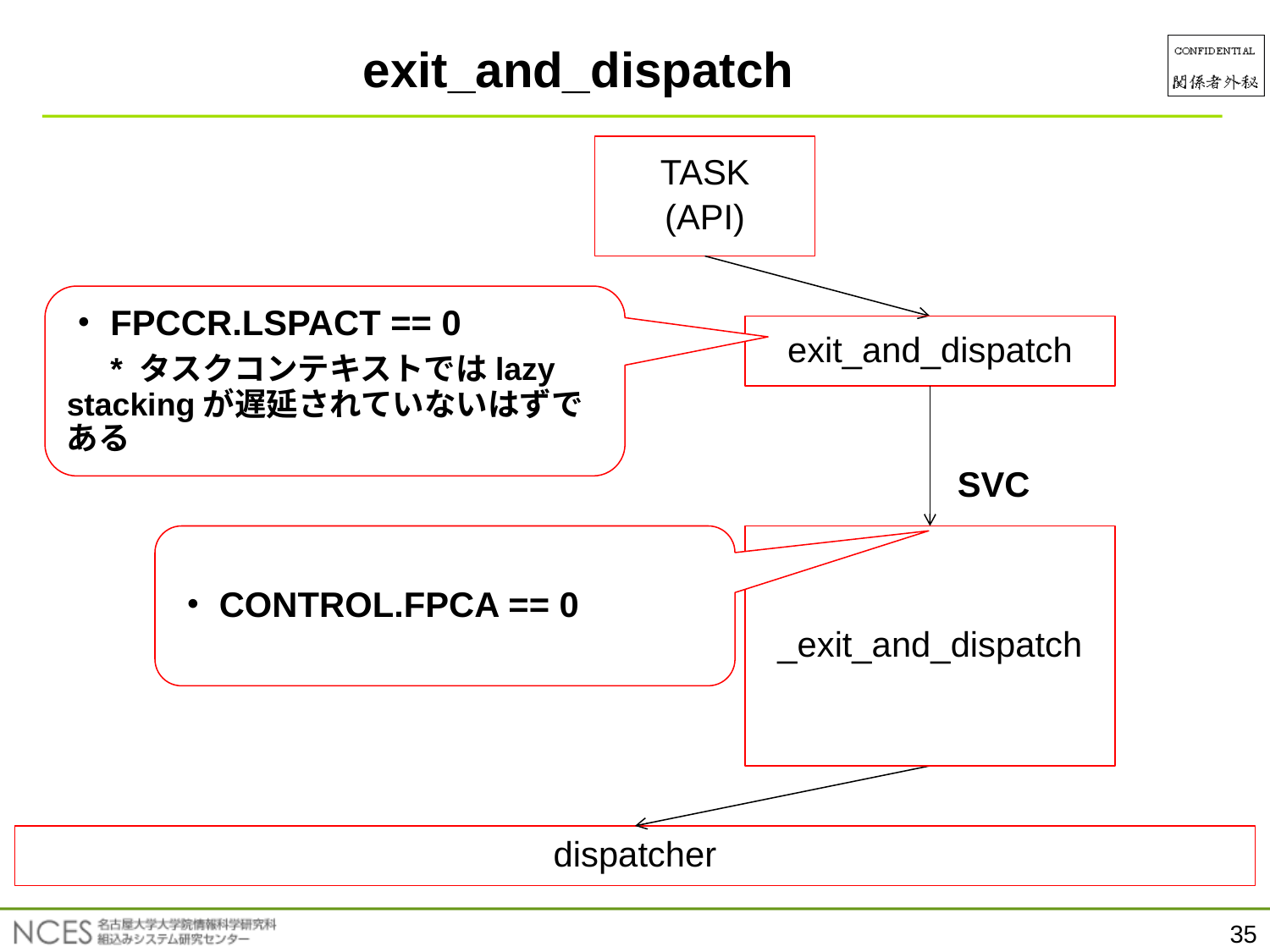

exit_and_dispatch
TASK
(API)
・FPCCR.LSPACT == 0
　* タスクコンテキストではlazy stackingが遅延されていないはずである
exit_and_dispatch
SVC
・CONTROL.FPCA == 0
_exit_and_dispatch
dispatcher
35